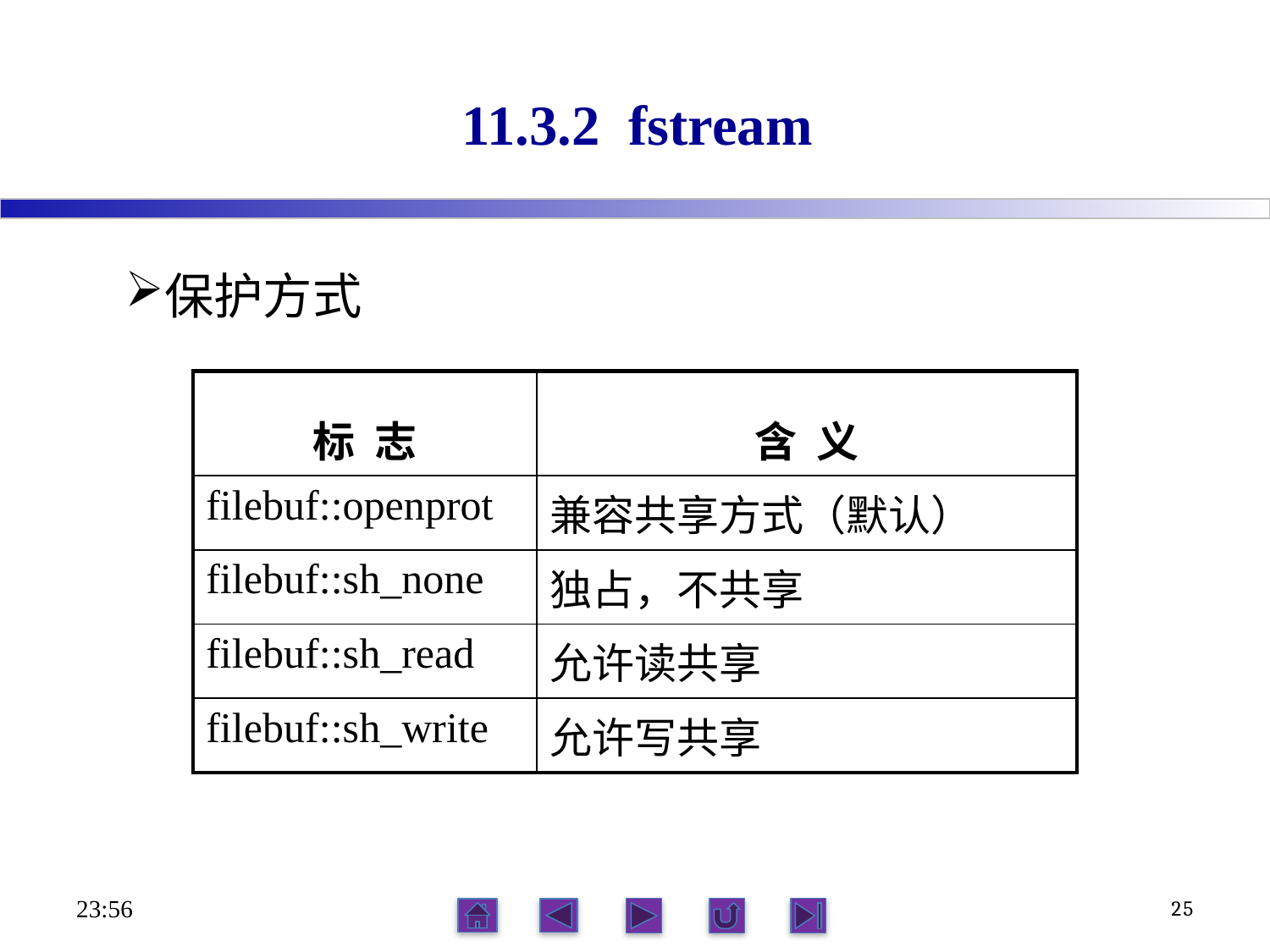

# 11.3.2  fstream
保护方式

| 标 志 | 含 义 |
| --- | --- |
| filebuf::openprot | 兼容共享方式（默认） |
| filebuf::sh\_none | 独占，不共享 |
| filebuf::sh\_read | 允许读共享 |
| filebuf::sh\_write | 允许写共享 |
23:56
25